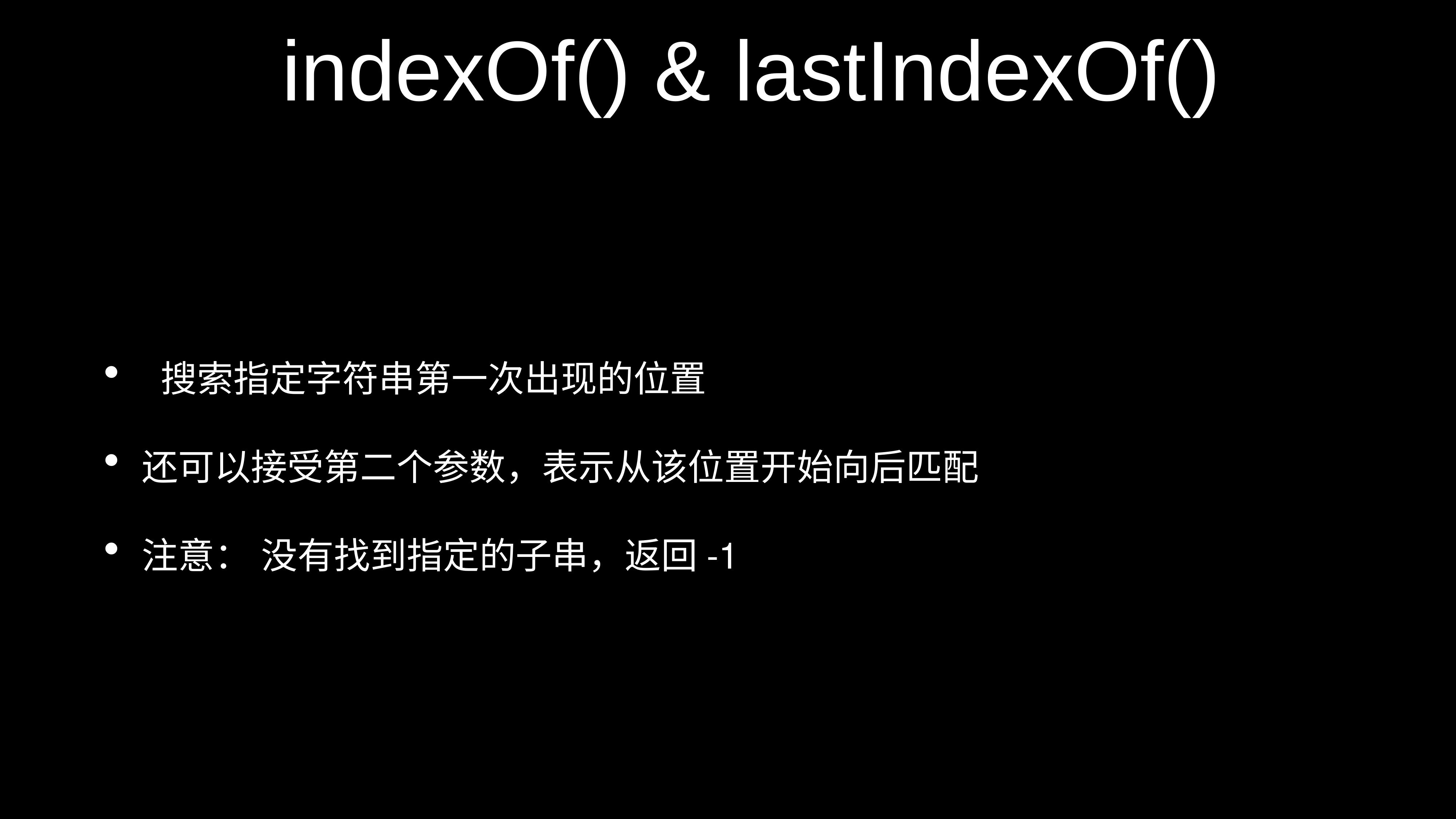

# indexOf() & lastIndexOf()
 搜索指定字符串第一次出现的位置
还可以接受第二个参数，表示从该位置开始向后匹配
注意： 没有找到指定的子串，返回-1